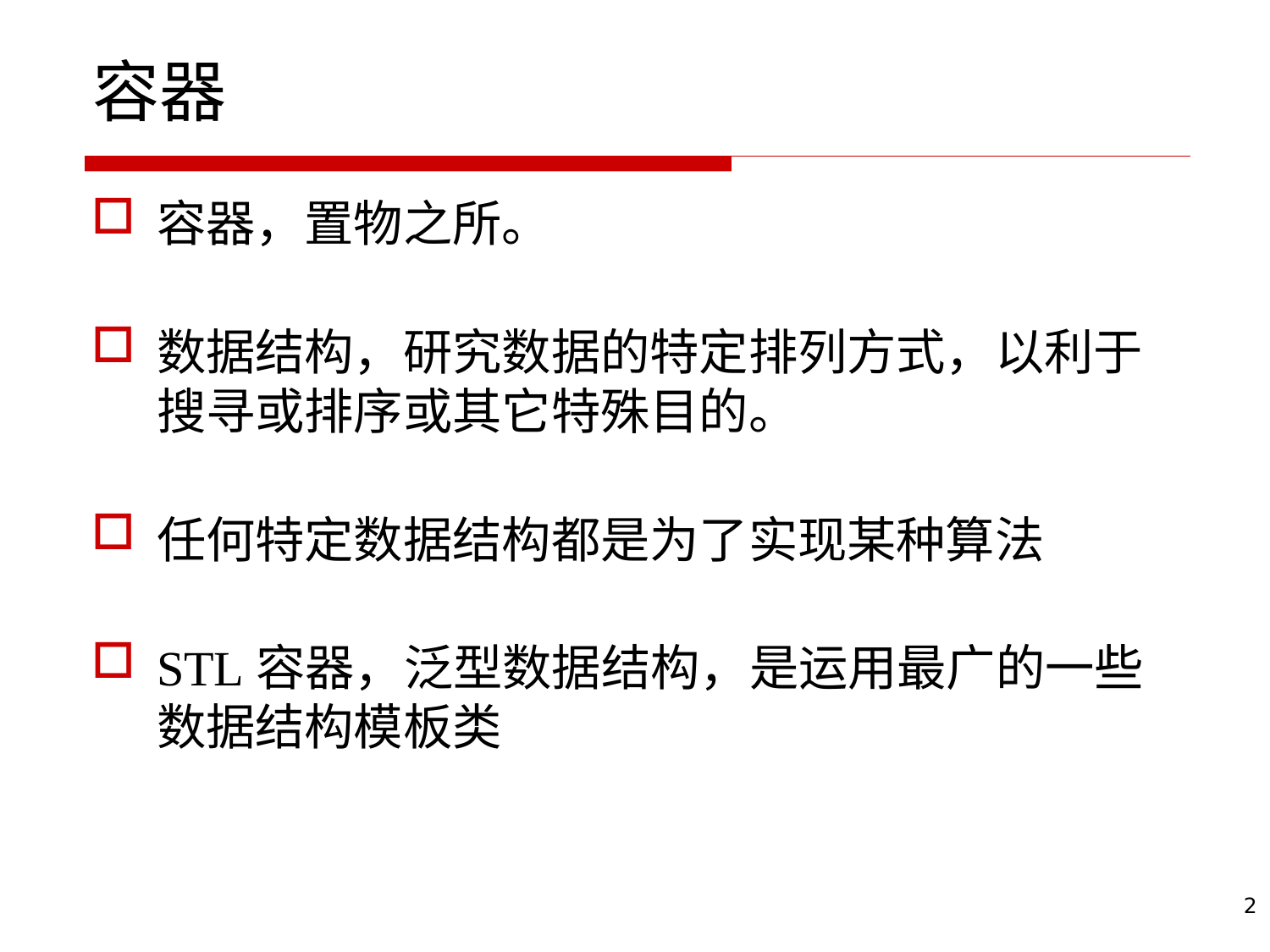

# 容器
容器，置物之所。

数据结构，研究数据的特定排列方式，以利于搜寻或排序或其它特殊目的。

任何特定数据结构都是为了实现某种算法

STL容器，泛型数据结构，是运用最广的一些数据结构模板类
2